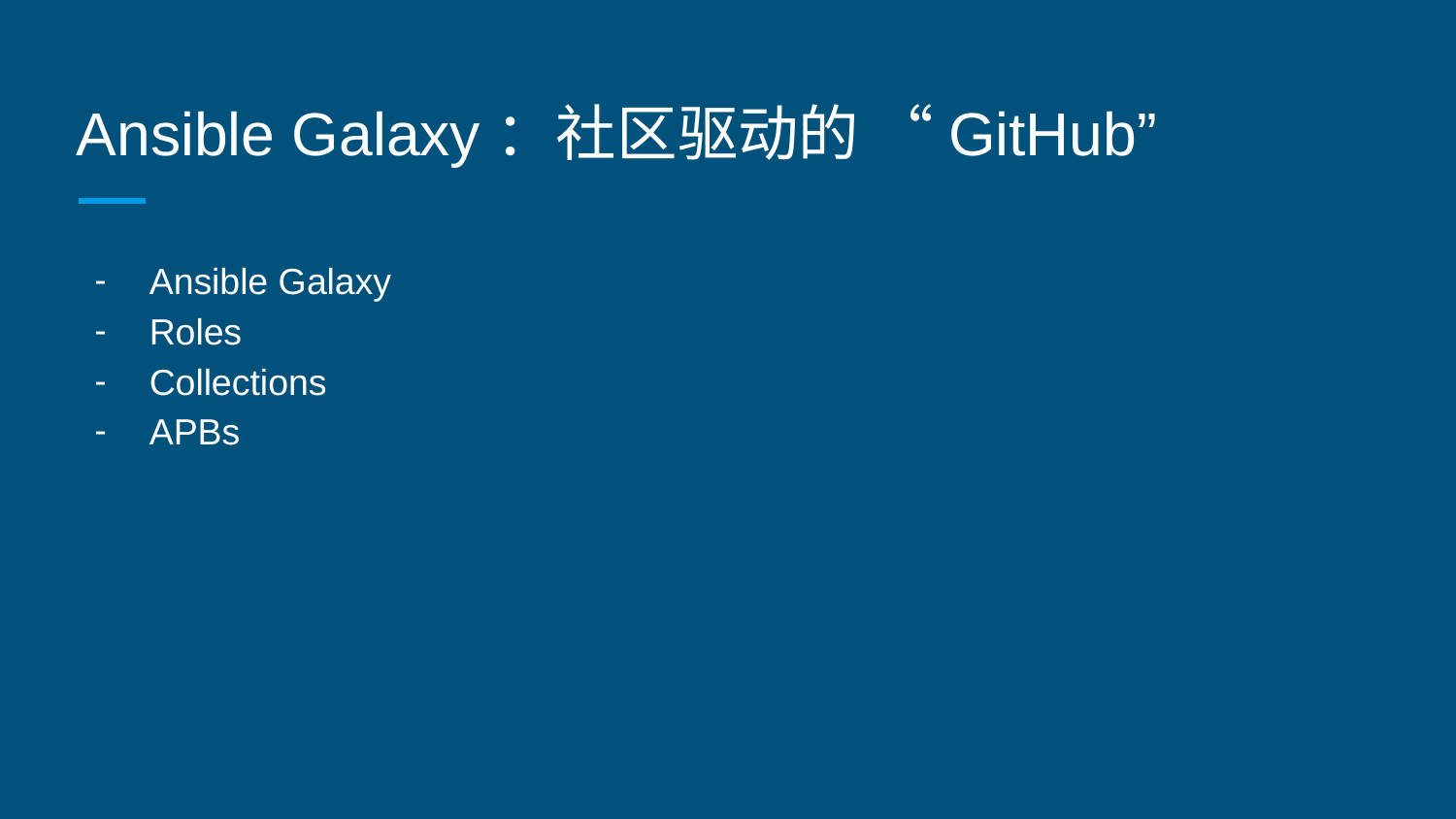

# Ansible Galaxy：社区驱动的 “GitHub”
Ansible Galaxy
Roles
Collections
APBs